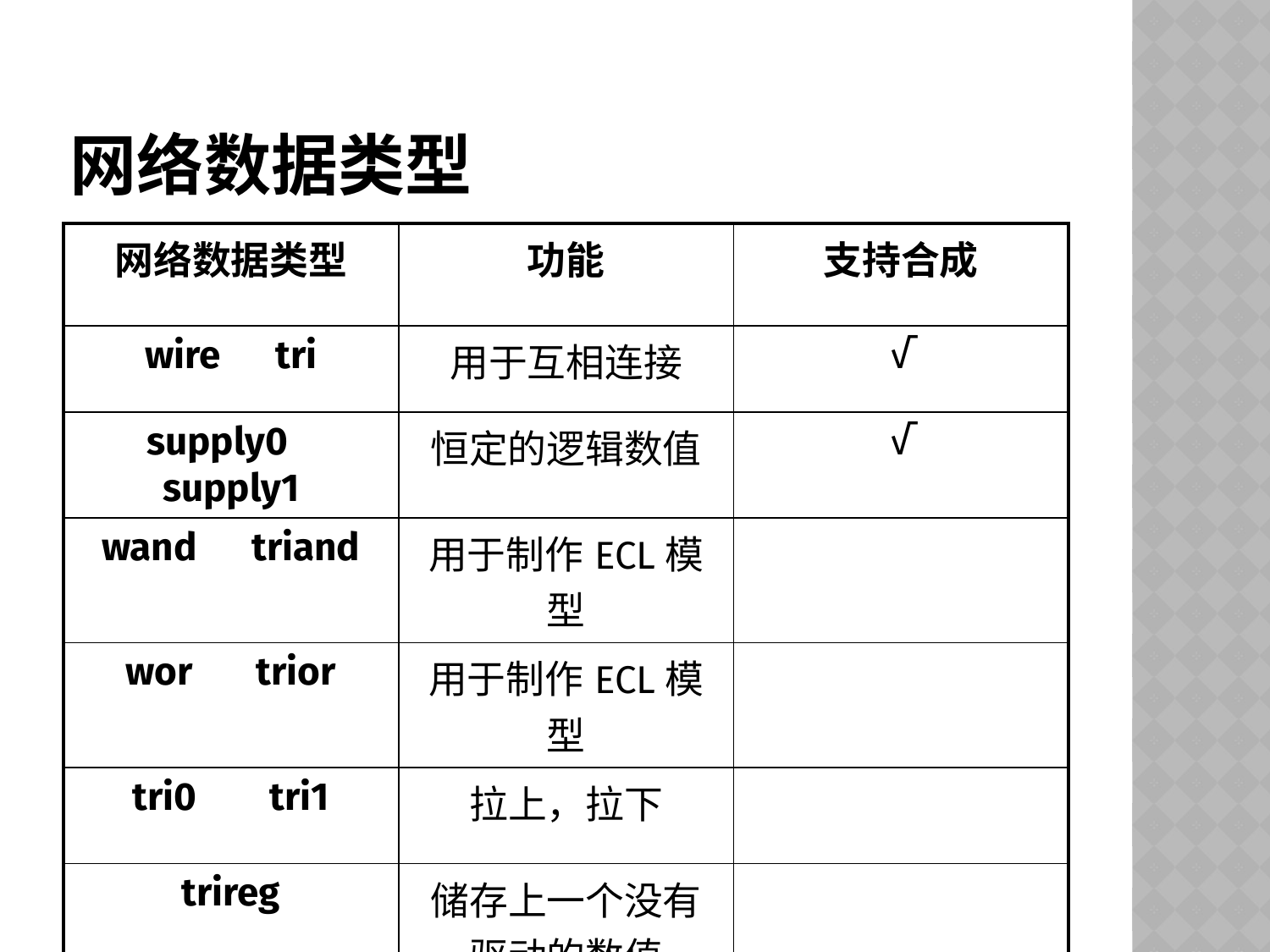

# 网络数据类型
| 网络数据类型 | 功能 | 支持合成 |
| --- | --- | --- |
| wire tri | 用于互相连接 | √ |
| supply0 supply1 | 恒定的逻辑数值 | √ |
| wand triand | 用于制作ECL模型 |  |
| wor trior | 用于制作ECL模型 |  |
| tri0 tri1 | 拉上，拉下 |  |
| trireg | 储存上一个没有驱动的数值 |  |